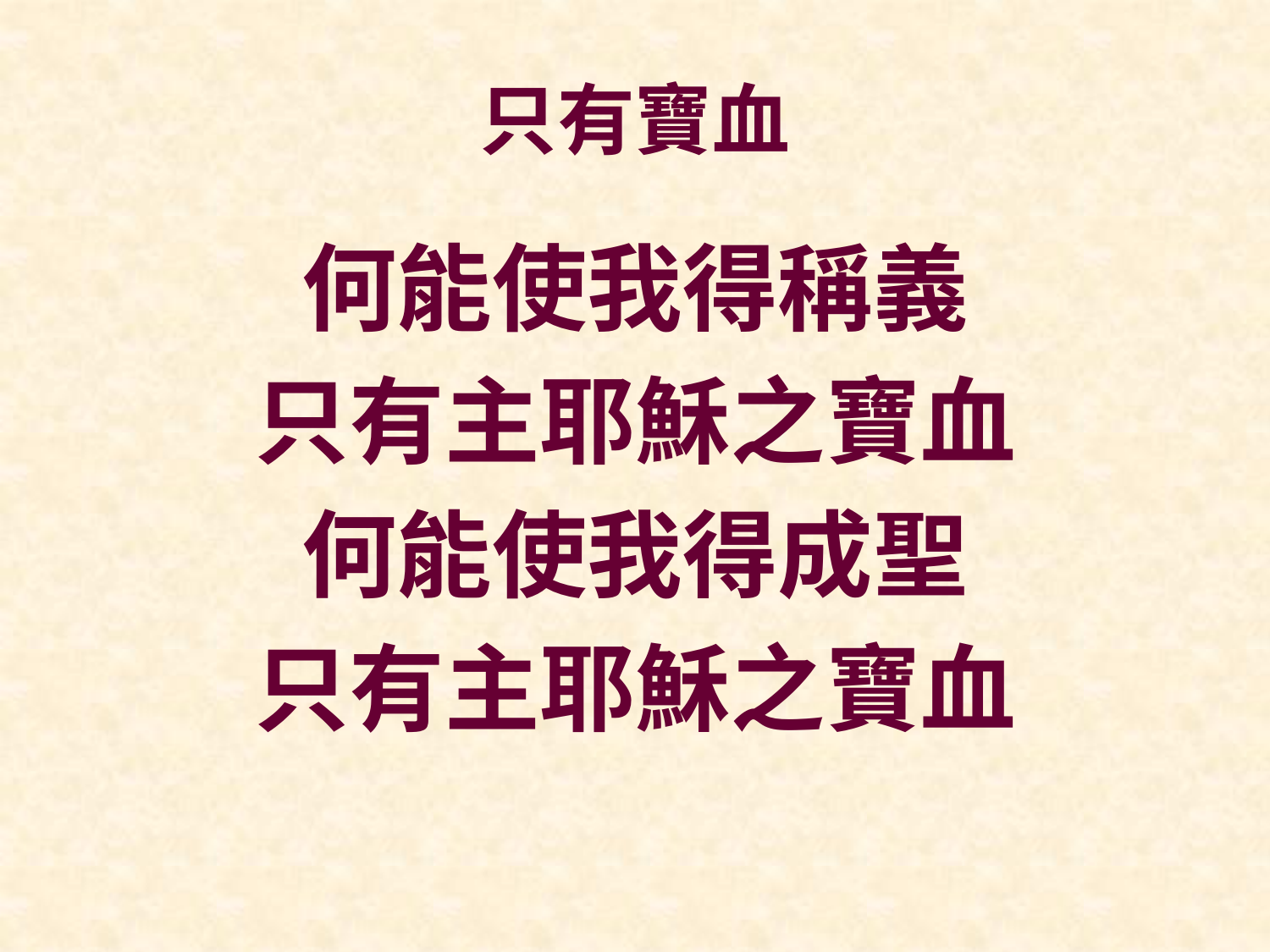

# 只有寶血
何能使我得稱義
只有主耶穌之寶血
何能使我得成聖
只有主耶穌之寶血